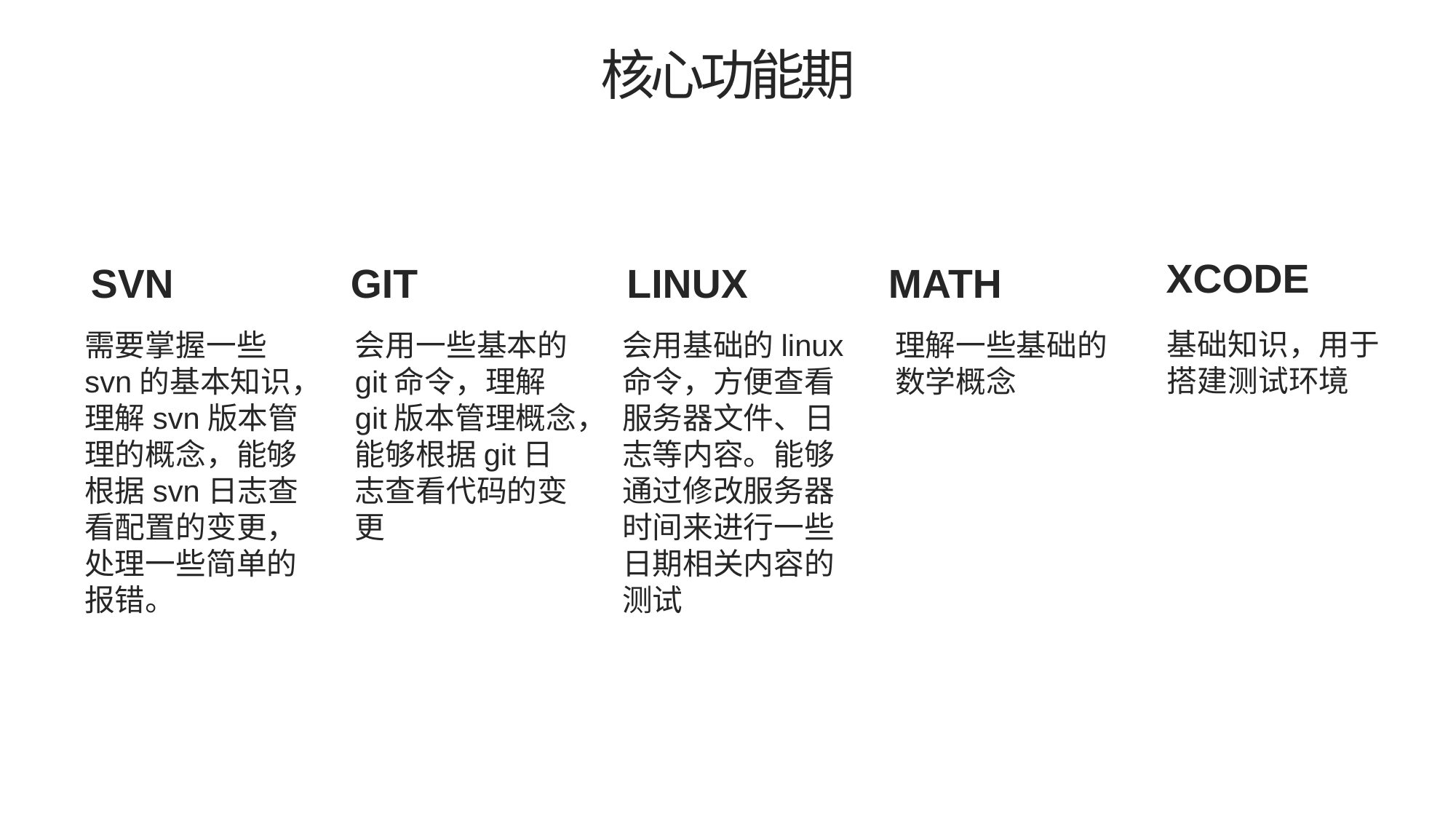

核心功能期
e7d195523061f1c01ef2b70529884c179423570dbaad84926380ABC1F97BAEF0C8FC051856578EAB7874501A1FFE158C4981707381814BCC4D9A8E3554438DEE4FBCF5A5B4D2A8B0989AB57E8BAC65EBD40E762BED6E0A5C12A373A5BA032F5002D6502D1359B045FB2DF5CCC204EFCC4A84BF556E1EA5D8F1912FFA1224971540DD5966472C9754
XCODE
基础知识，用于搭建测试环境
 SVN
需要掌握一些svn的基本知识，理解svn版本管理的概念，能够根据svn日志查看配置的变更，处理一些简单的报错。
GIT
会用一些基本的git命令，理解git版本管理概念，能够根据git日志查看代码的变更
LINUX
会用基础的linux命令，方便查看服务器文件、日志等内容。能够通过修改服务器时间来进行一些日期相关内容的测试
MATH
理解一些基础的数学概念